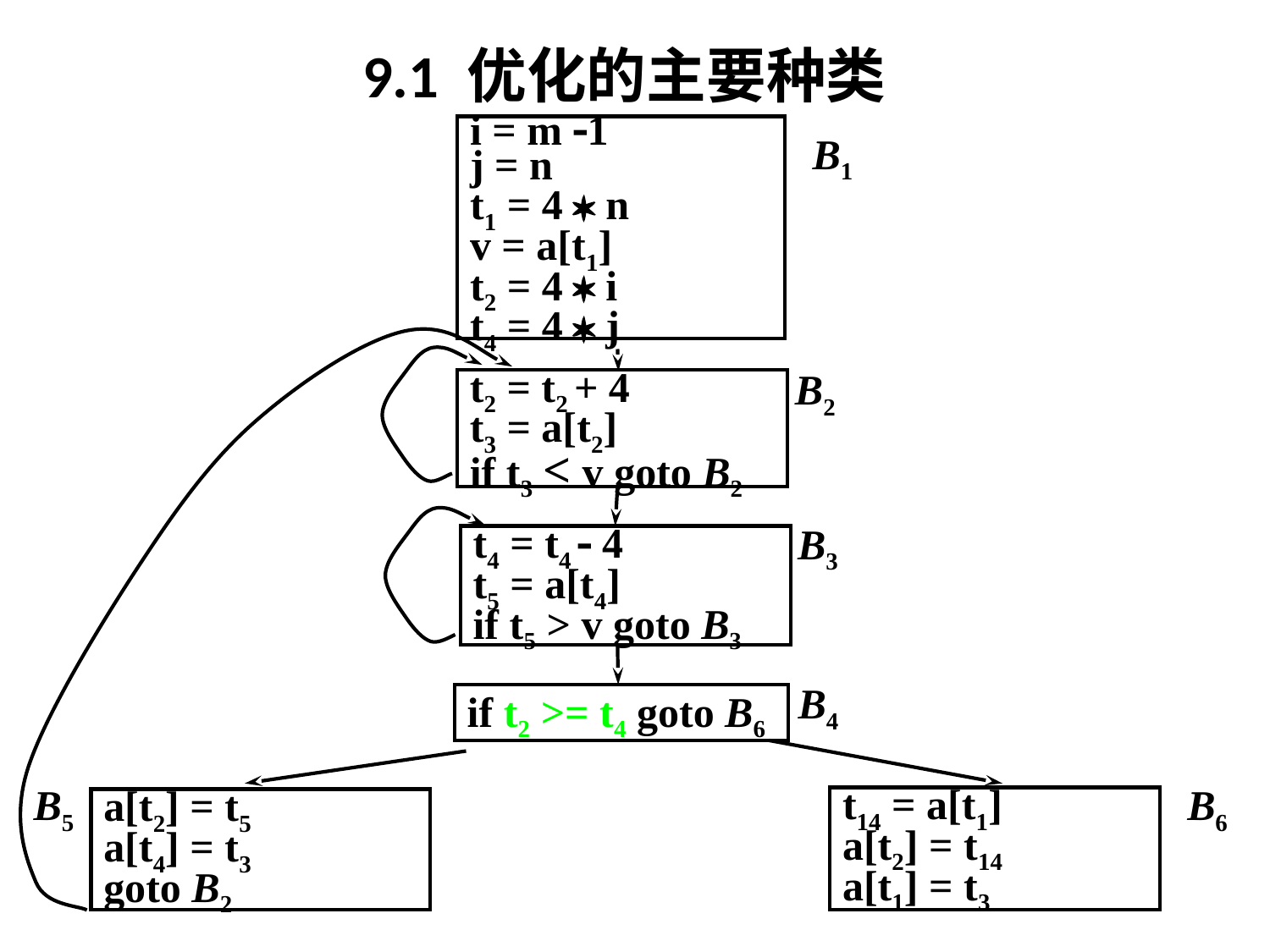

# 9.1 优化的主要种类
i = m −1
j = n
t1 = 4 ∗ n
v = a[t1]
t2 = 4 ∗ i
t4 = 4 ∗ j
B1

B2
t2 = t2 + 4
t3 = a[t2]
if t3 < v goto B2

B3
t4 = t4 − 4
t5 = a[t4]
if t5 > v goto B3

B4
if t2 >= t4 goto B6

B5
B6
t14 = a[t1]
a[t2] = t14
a[t1] = t3
a[t2] = t5
a[t4] = t3
goto B2